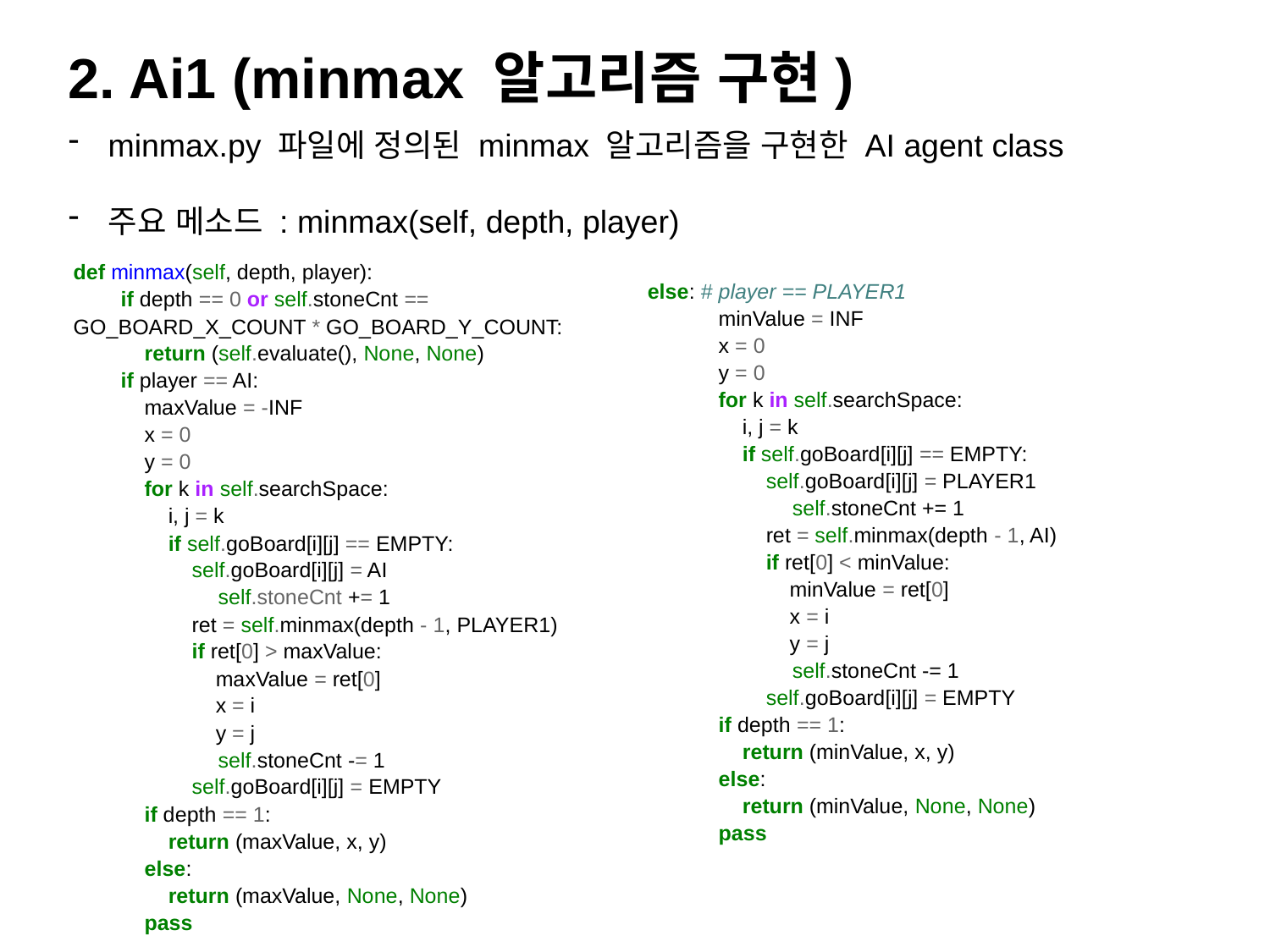

2. Ai1 (minmax 알고리즘 구현)
minmax.py 파일에 정의된 minmax 알고리즘을 구현한 AI agent class

주요 메소드 : minmax(self, depth, player)
def minmax(self, depth, player):
        if depth == 0 or self.stoneCnt == GO_BOARD_X_COUNT * GO_BOARD_Y_COUNT:
            return (self.evaluate(), None, None)
        if player == AI:
            maxValue = -INF
            x = 0
            y = 0
            for k in self.searchSpace:
                i, j = k
                if self.goBoard[i][j] == EMPTY:
                    self.goBoard[i][j] = AI
	   self.stoneCnt += 1
                    ret = self.minmax(depth - 1, PLAYER1)
                    if ret[0] > maxValue:
                        maxValue = ret[0]
                        x = i
                        y = j
	   self.stoneCnt -= 1
                    self.goBoard[i][j] = EMPTY
            if depth == 1:
                return (maxValue, x, y)
            else:
                return (maxValue, None, None)
            pass

else: # player == PLAYER1
            minValue = INF
            x = 0
            y = 0
            for k in self.searchSpace:
                i, j = k
                if self.goBoard[i][j] == EMPTY:
                    self.goBoard[i][j] = PLAYER1
	   self.stoneCnt += 1
                    ret = self.minmax(depth - 1, AI)
                    if ret[0] < minValue:
                        minValue = ret[0]
                        x = i
                        y = j
	   self.stoneCnt -= 1
                    self.goBoard[i][j] = EMPTY
            if depth == 1:
                return (minValue, x, y)
            else:
                return (minValue, None, None)
            pass